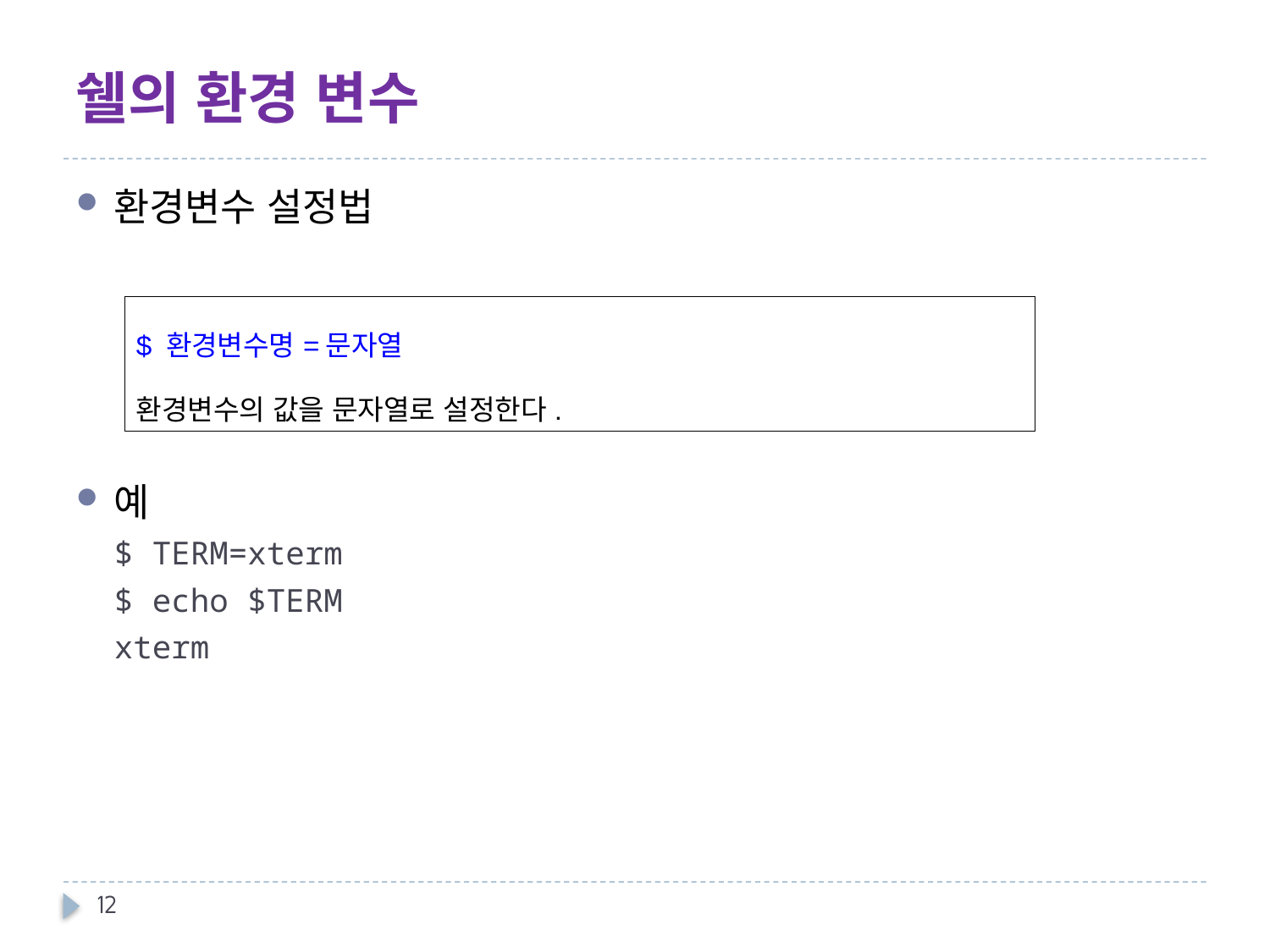

# 쉘의 환경 변수
환경변수 설정법

예
$ TERM=xterm
$ echo $TERM
xterm

| $ 환경변수명=문자열 환경변수의 값을 문자열로 설정한다. |
| --- |
12